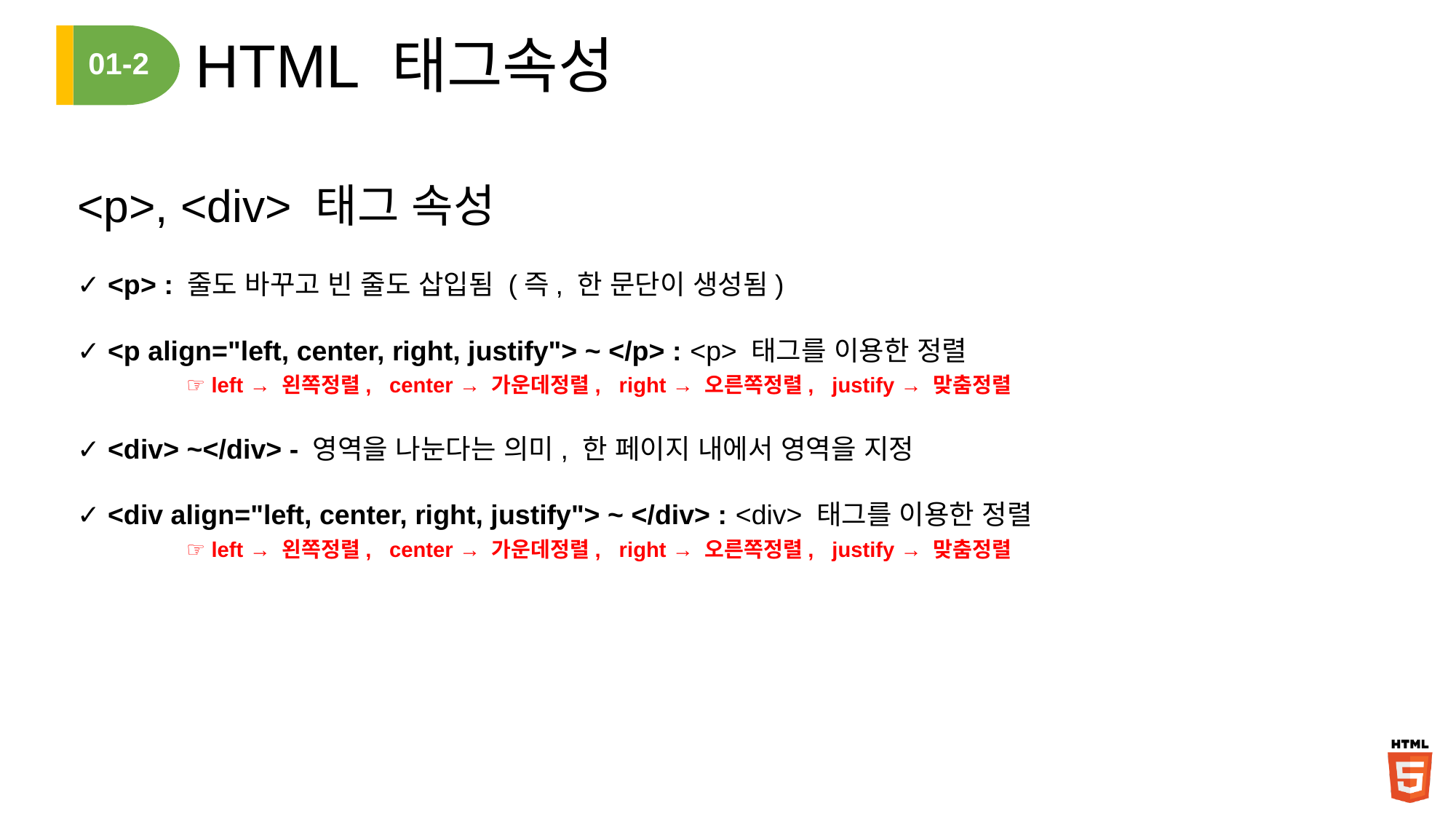

HTML 태그속성
01-2
<p>, <div> 태그 속성

✓ <p> : 줄도 바꾸고 빈 줄도 삽입됨 (즉, 한 문단이 생성됨)

✓ <p align="left, center, right, justify"> ~ </p> : <p> 태그를 이용한 정렬
	☞ left → 왼쪽정렬,   center → 가운데정렬,   right → 오른쪽정렬,   justify → 맞춤정렬

✓ <div> ~</div> - 영역을 나눈다는 의미, 한 페이지 내에서 영역을 지정

✓ <div align="left, center, right, justify"> ~ </div> : <div> 태그를 이용한 정렬
	☞ left → 왼쪽정렬,   center → 가운데정렬,   right → 오른쪽정렬,   justify → 맞춤정렬